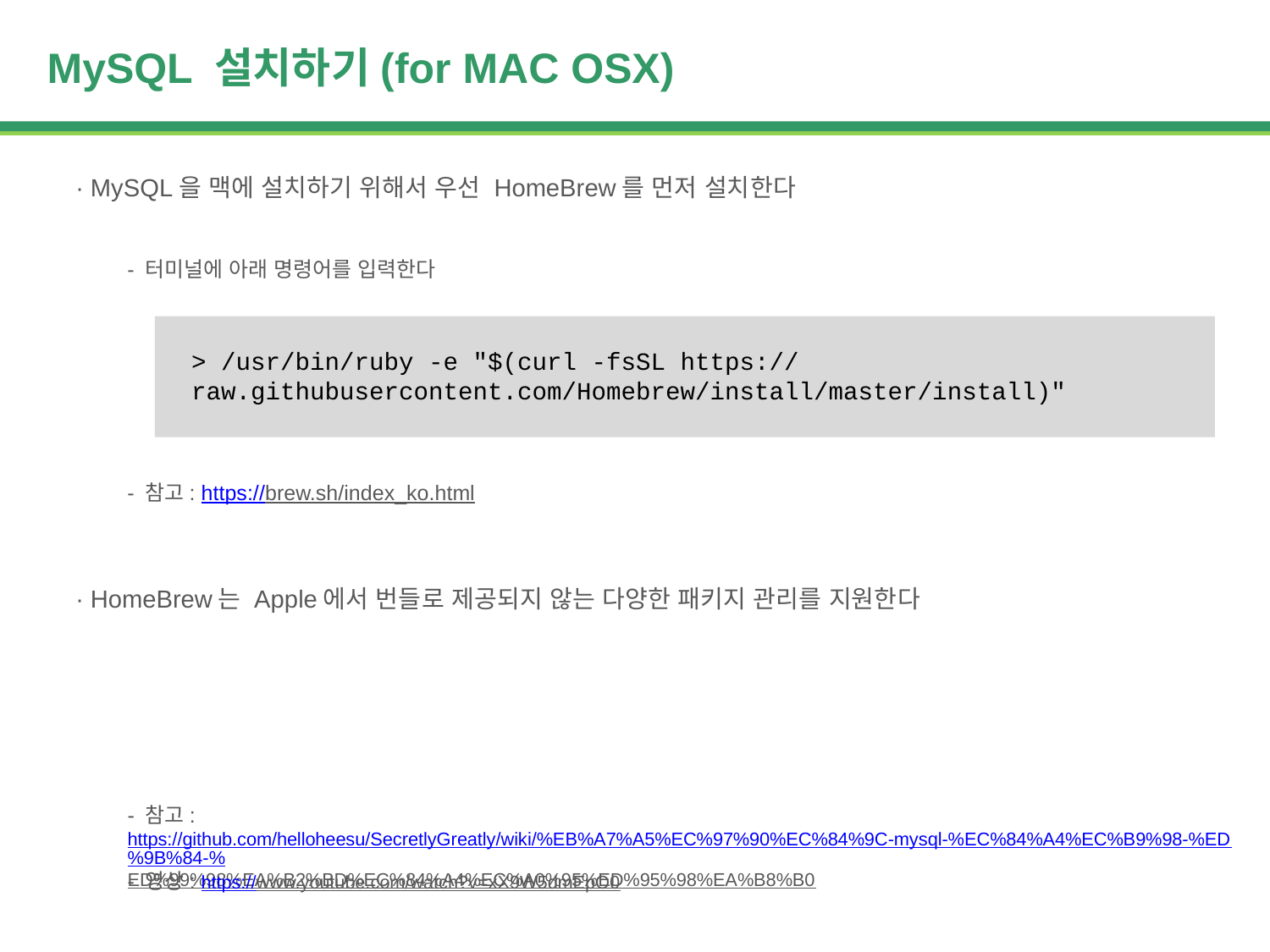

MySQL 설치하기(for MAC OSX)

∙ MySQL을 맥에 설치하기 위해서 우선 HomeBrew를 먼저 설치한다
- 터미널에 아래 명령어를 입력한다

> /usr/bin/ruby -e "$(curl -fsSL https://raw.githubusercontent.com/Homebrew/install/master/install)"
- 참고: https://brew.sh/index_ko.html
∙ HomeBrew는 Apple에서 번들로 제공되지 않는 다양한 패키지 관리를 지원한다
- 참고: https://github.com/helloheesu/SecretlyGreatly/wiki/%EB%A7%A5%EC%97%90%EC%84%9C-mysql-%EC%84%A4%EC%B9%98-%ED%9B%84-%ED%99%98%EA%B2%BD%EC%84%A4%EC%A0%95%ED%95%98%EA%B8%B0
- 영상: https://www.youtube.com/watch?v=xX9W5dmEpO0